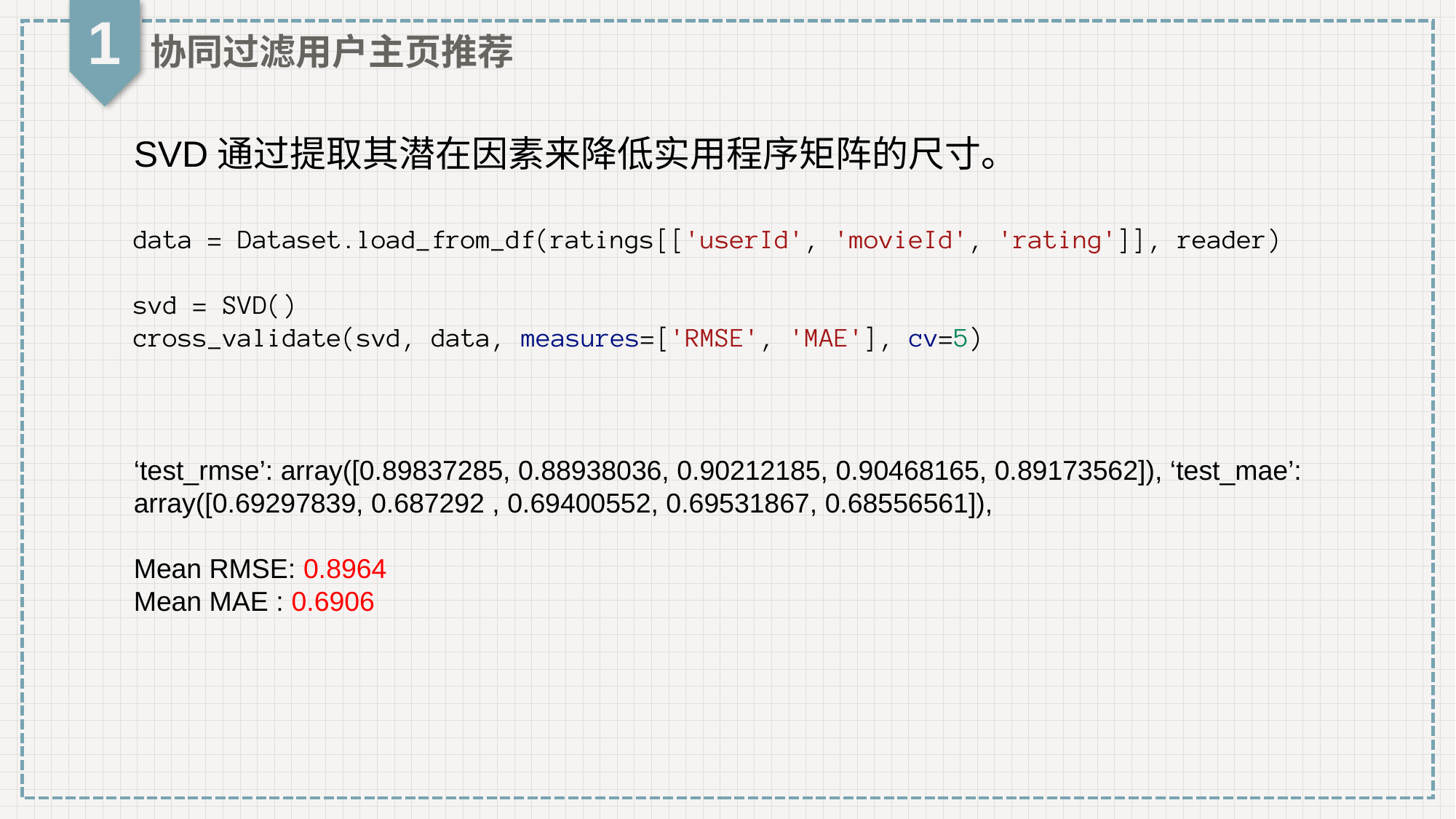

1
协同过滤用户主页推荐
SVD通过提取其潜在因素来降低实用程序矩阵的尺寸。
data = Dataset.load_from_df(ratings[['userId', 'movieId', 'rating']], reader)
svd = SVD()
cross_validate(svd, data, measures=['RMSE', 'MAE'], cv=5)

‘test_rmse’: array([0.89837285, 0.88938036, 0.90212185, 0.90468165, 0.89173562]), ‘test_mae’: array([0.69297839, 0.687292 , 0.69400552, 0.69531867, 0.68556561]),

Mean RMSE: 0.8964
Mean MAE : 0.6906